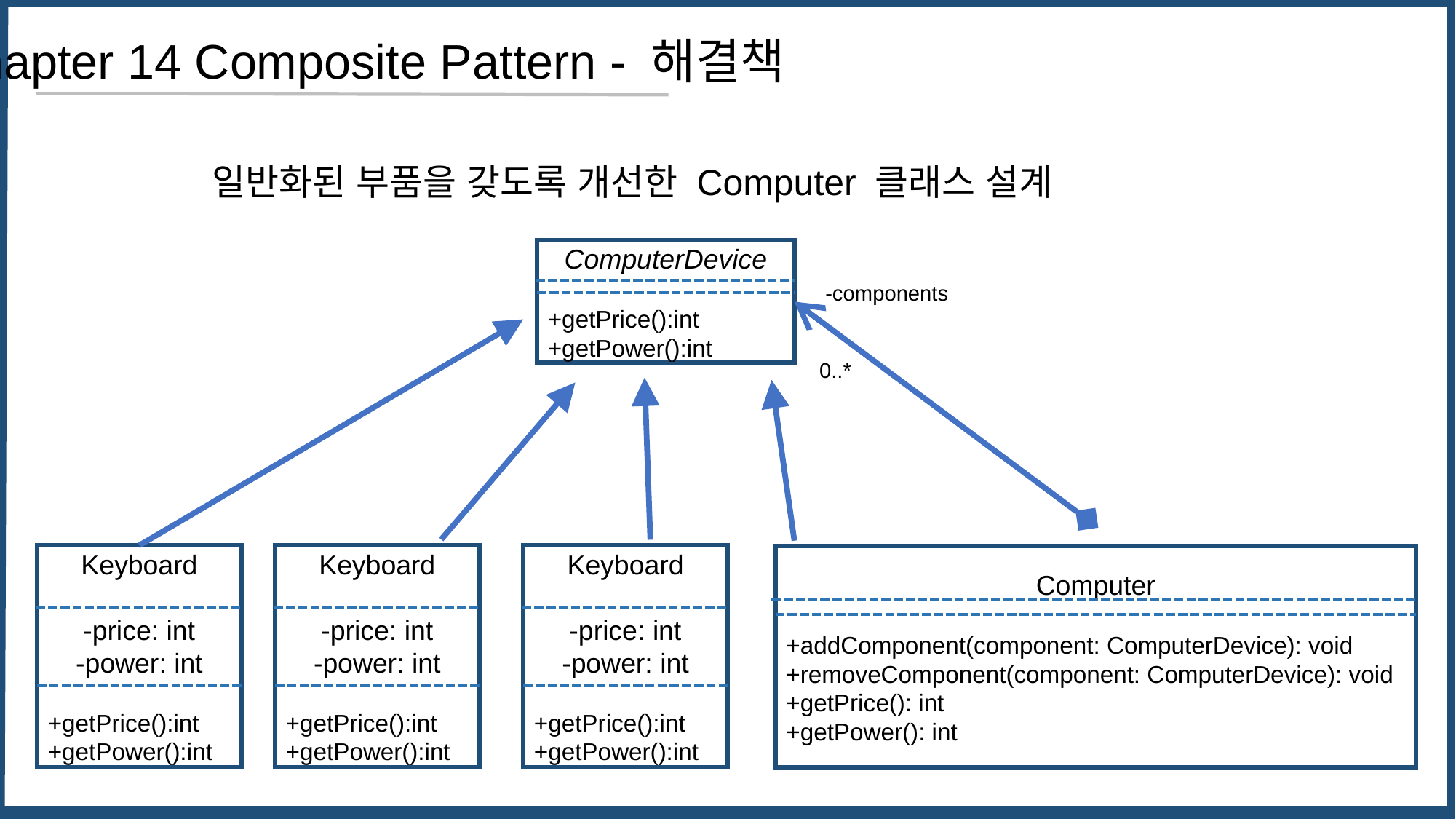

Chapter 14 Composite Pattern - 해결책
일반화된 부품을 갖도록 개선한 Computer 클래스 설계
ComputerDevice

+getPrice():int
+getPower():int
-components
0..*
Keyboard

-price: int
-power: int

+getPrice():int
+getPower():int
Keyboard

-price: int
-power: int

+getPrice():int
+getPower():int
Keyboard

-price: int
-power: int

+getPrice():int
+getPower():int
Computer

+addComponent(component: ComputerDevice): void
+removeComponent(component: ComputerDevice): void
+getPrice(): int
+getPower(): int